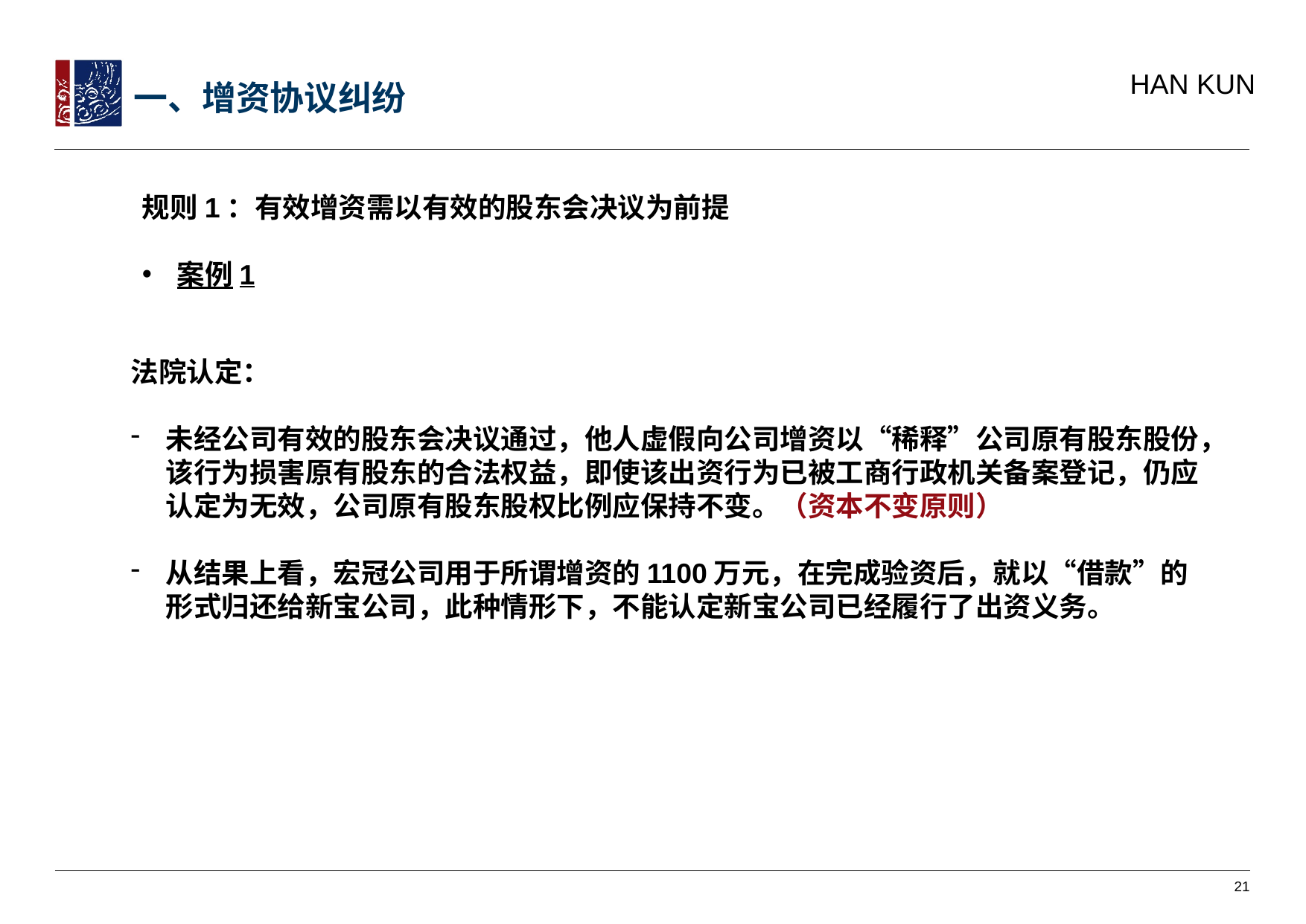

一、增资协议纠纷
规则1：有效增资需以有效的股东会决议为前提

案例1

法院认定：

未经公司有效的股东会决议通过，他人虚假向公司增资以“稀释”公司原有股东股份，该行为损害原有股东的合法权益，即使该出资行为已被工商行政机关备案登记，仍应认定为无效，公司原有股东股权比例应保持不变。（资本不变原则）

从结果上看，宏冠公司用于所谓增资的1100万元，在完成验资后，就以“借款”的形式归还给新宝公司，此种情形下，不能认定新宝公司已经履行了出资义务。